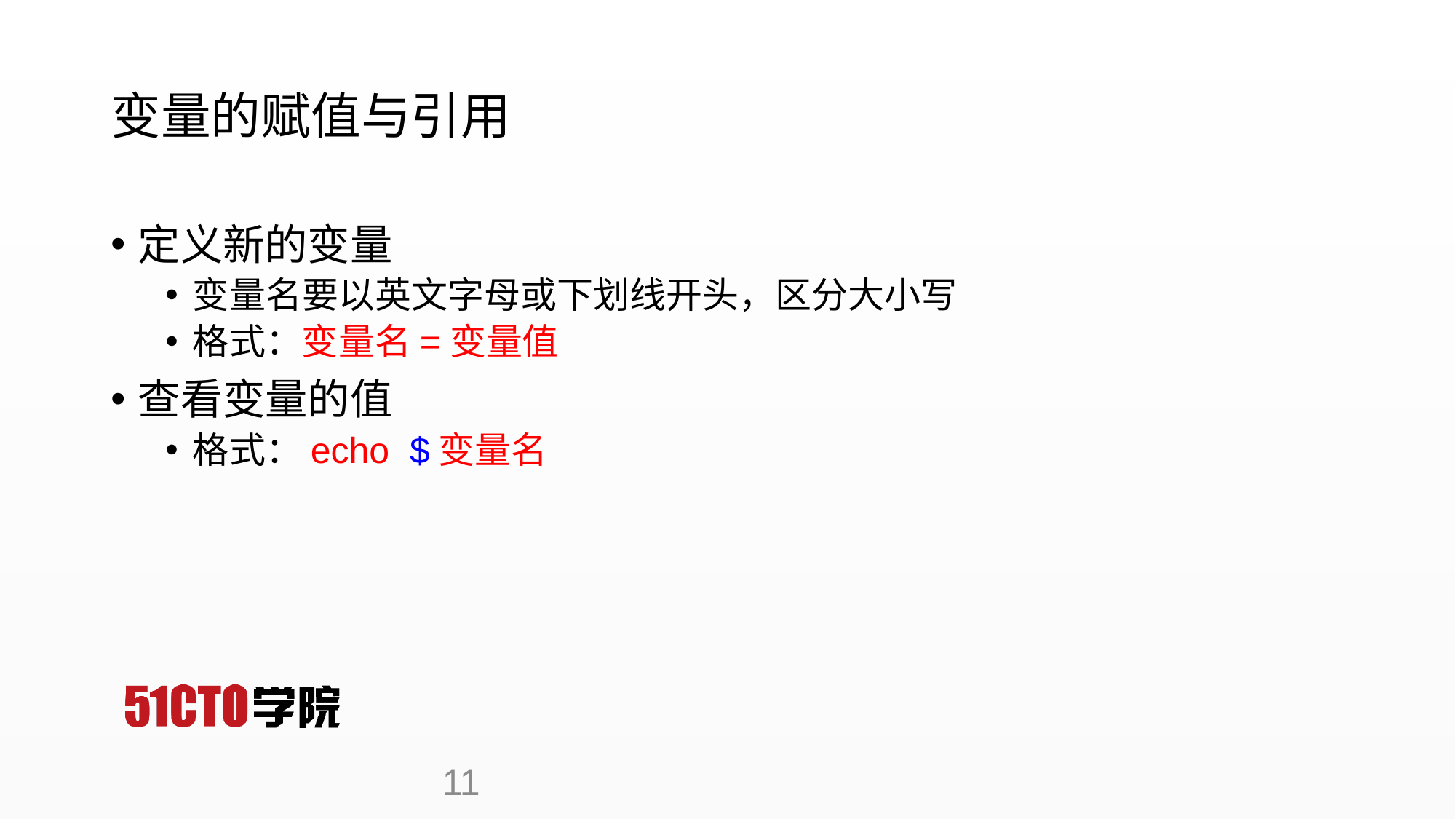

# 变量的赋值与引用
定义新的变量
变量名要以英文字母或下划线开头，区分大小写
格式：变量名=变量值
查看变量的值
格式：echo  $变量名
11